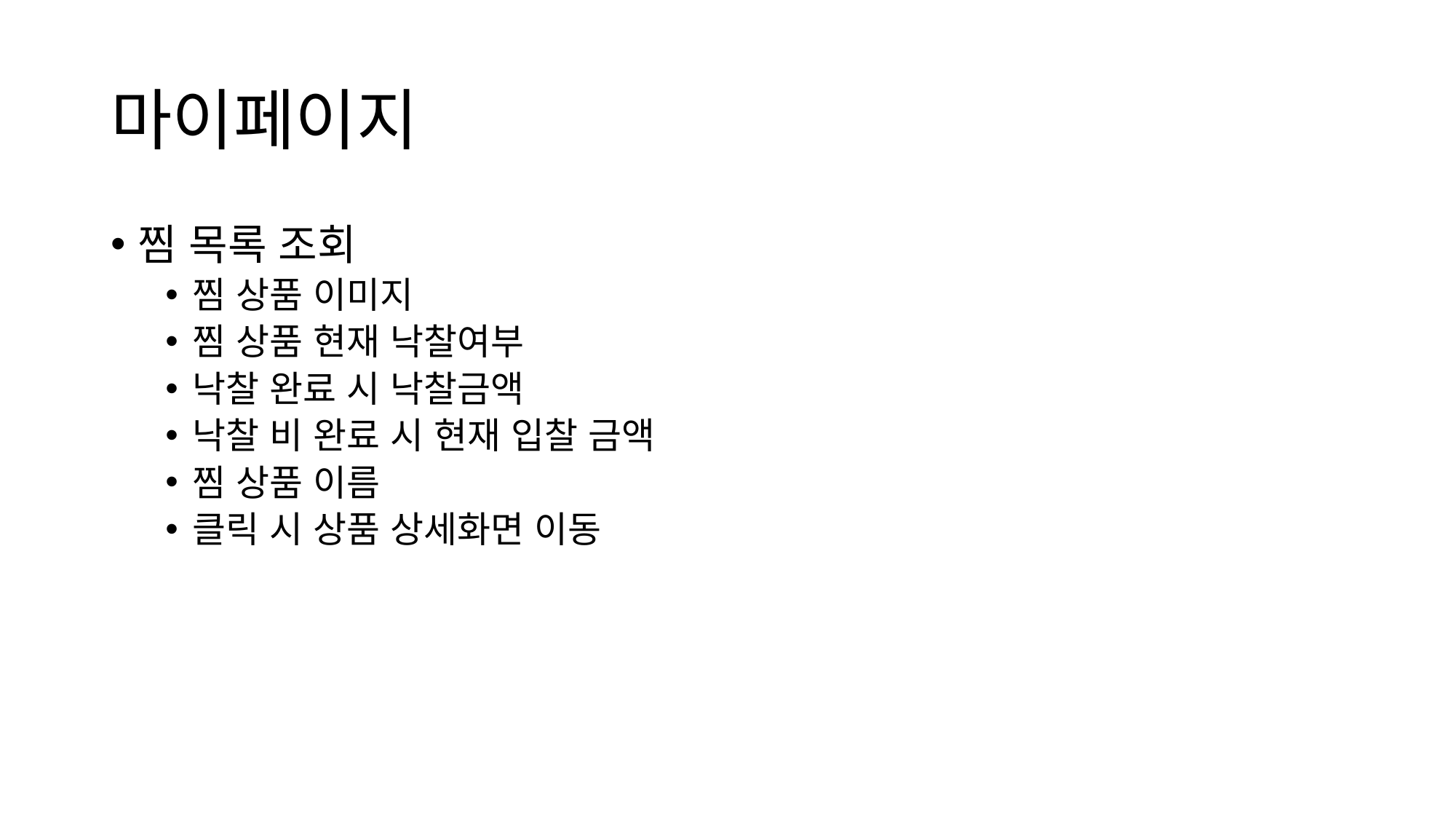

# 마이페이지
찜 목록 조회
찜 상품 이미지
찜 상품 현재 낙찰여부
낙찰 완료 시 낙찰금액
낙찰 비 완료 시 현재 입찰 금액
찜 상품 이름
클릭 시 상품 상세화면 이동